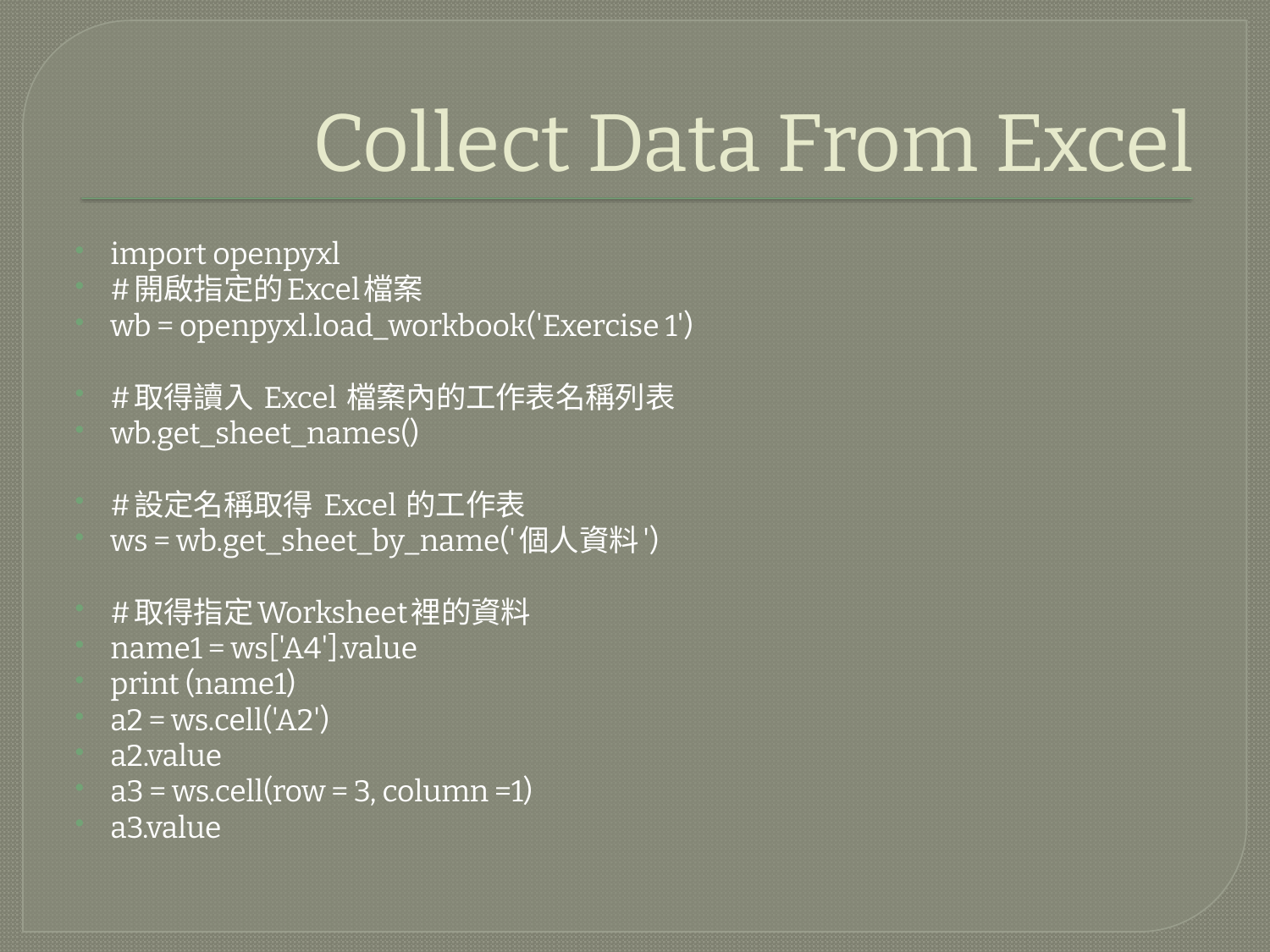

# Collect Data From Excel
import openpyxl
#開啟指定的Excel檔案
wb = openpyxl.load_workbook('Exercise 1')

#取得讀入 Excel 檔案內的工作表名稱列表
wb.get_sheet_names()

#設定名稱取得 Excel 的工作表
ws = wb.get_sheet_by_name('個人資料')

#取得指定Worksheet裡的資料
name1 = ws['A4'].value
print (name1)
a2 = ws.cell('A2')
a2.value
a3 = ws.cell(row = 3, column =1)
a3.value